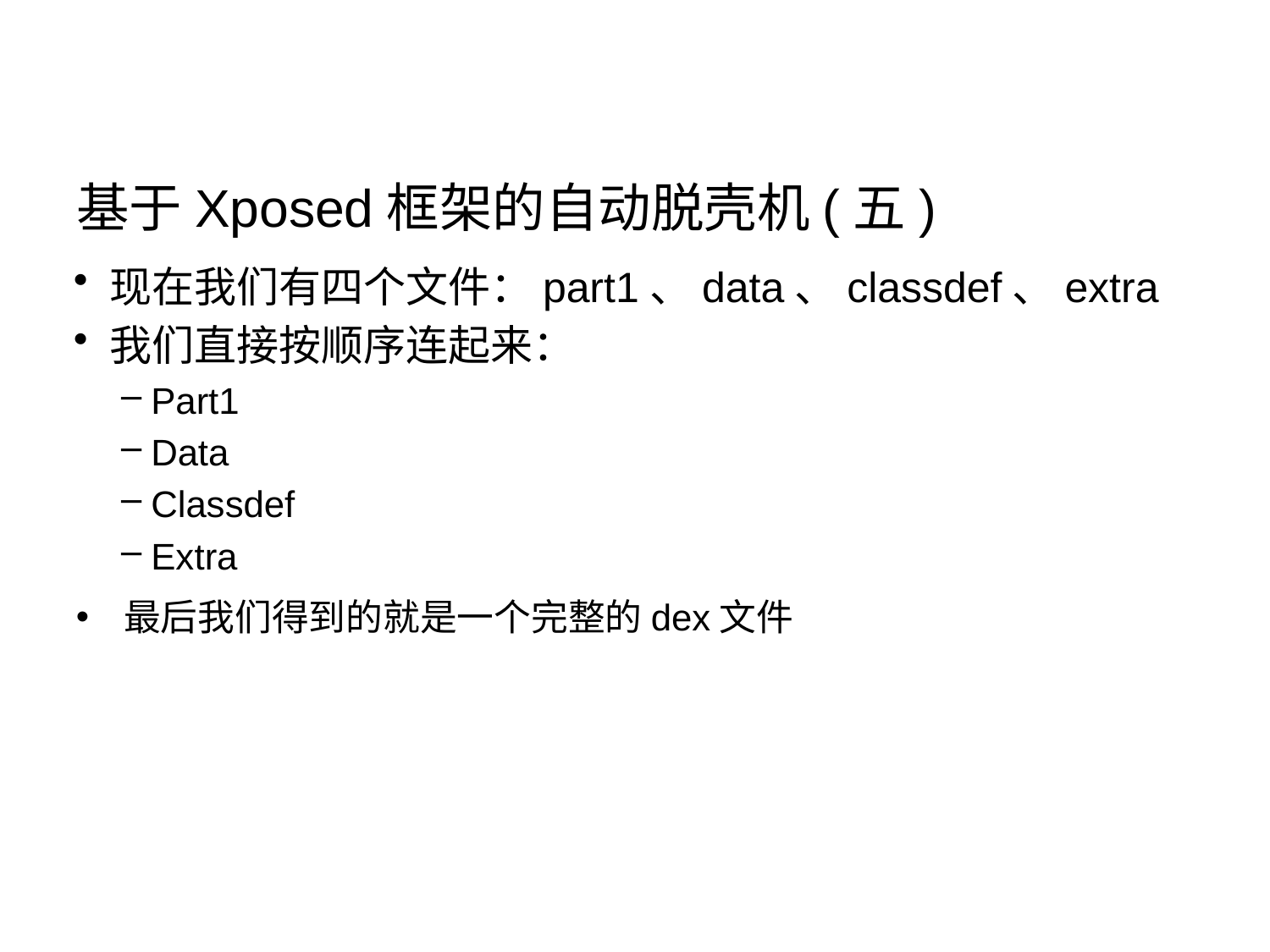

# 基于Xposed框架的自动脱壳机(五)
现在我们有四个文件：part1、data、classdef、extra
我们直接按顺序连起来：
Part1
Data
Classdef
Extra
最后我们得到的就是一个完整的dex文件